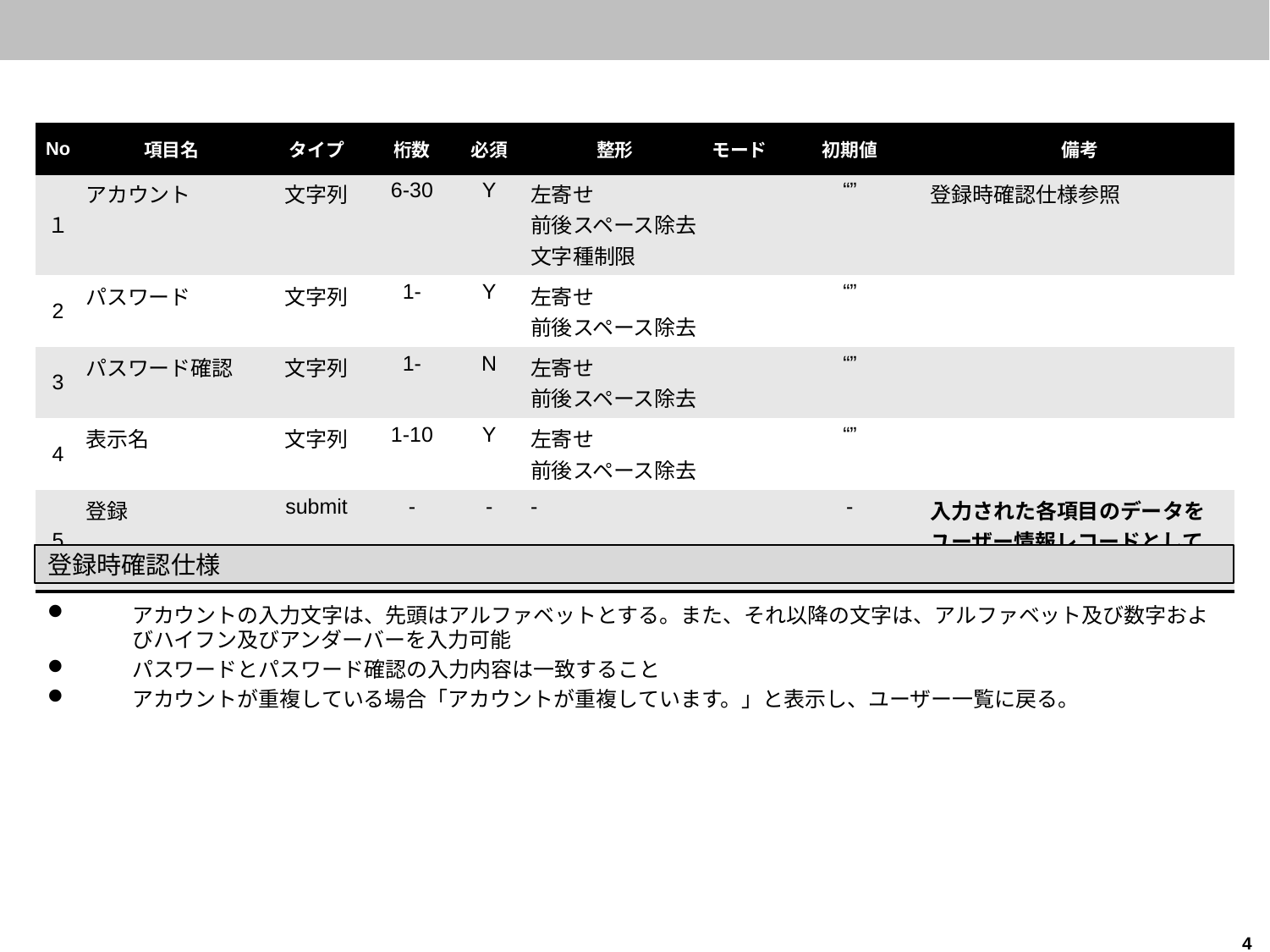

| No | 項目名 | タイプ | 桁数 | 必須 | 整形 | モード | 初期値 | 備考 |
| --- | --- | --- | --- | --- | --- | --- | --- | --- |
| １ | アカウント | 文字列 | 6-30 | Y | 左寄せ 前後スペース除去 文字種制限 |  | “” | 登録時確認仕様参照 |
| 2 | パスワード | 文字列 | 1- | Y | 左寄せ 前後スペース除去 |  | “” |  |
| 3 | パスワード確認 | 文字列 | 1- | N | 左寄せ 前後スペース除去 |  | “” |  |
| 4 | 表示名 | 文字列 | 1-10 | Y | 左寄せ 前後スペース除去 |  | “” |  |
| 5 | 登録 | submit | - | - | - |  | - | 入力された各項目のデータをユーザー情報レコードとしてデータベースに新規登録する |
登録時確認仕様
アカウントの入力文字は、先頭はアルファベットとする。また、それ以降の文字は、アルファベット及び数字およびハイフン及びアンダーバーを入力可能
パスワードとパスワード確認の入力内容は一致すること
アカウントが重複している場合「アカウントが重複しています。」と表示し、ユーザー一覧に戻る。
4